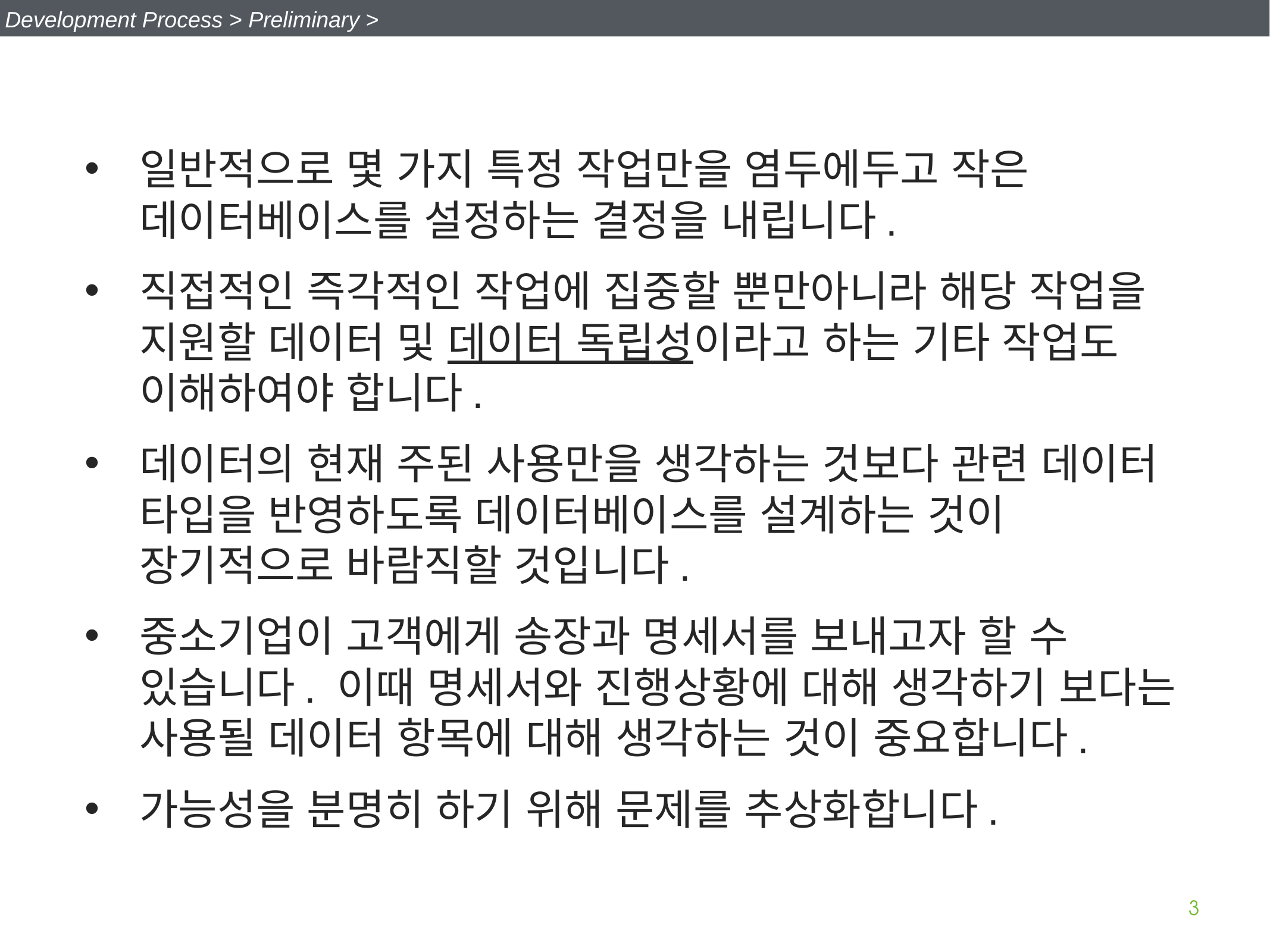

Development Process > Preliminary >
일반적으로 몇 가지 특정 작업만을 염두에두고 작은 데이터베이스를 설정하는 결정을 내립니다.
직접적인 즉각적인 작업에 집중할 뿐만아니라 해당 작업을 지원할 데이터 및 데이터 독립성이라고 하는 기타 작업도 이해하여야 합니다.
데이터의 현재 주된 사용만을 생각하는 것보다 관련 데이터 타입을 반영하도록 데이터베이스를 설계하는 것이 장기적으로 바람직할 것입니다.
중소기업이 고객에게 송장과 명세서를 보내고자 할 수 있습니다. 이때 명세서와 진행상황에 대해 생각하기 보다는 사용될 데이터 항목에 대해 생각하는 것이 중요합니다.
가능성을 분명히 하기 위해 문제를 추상화합니다.
3